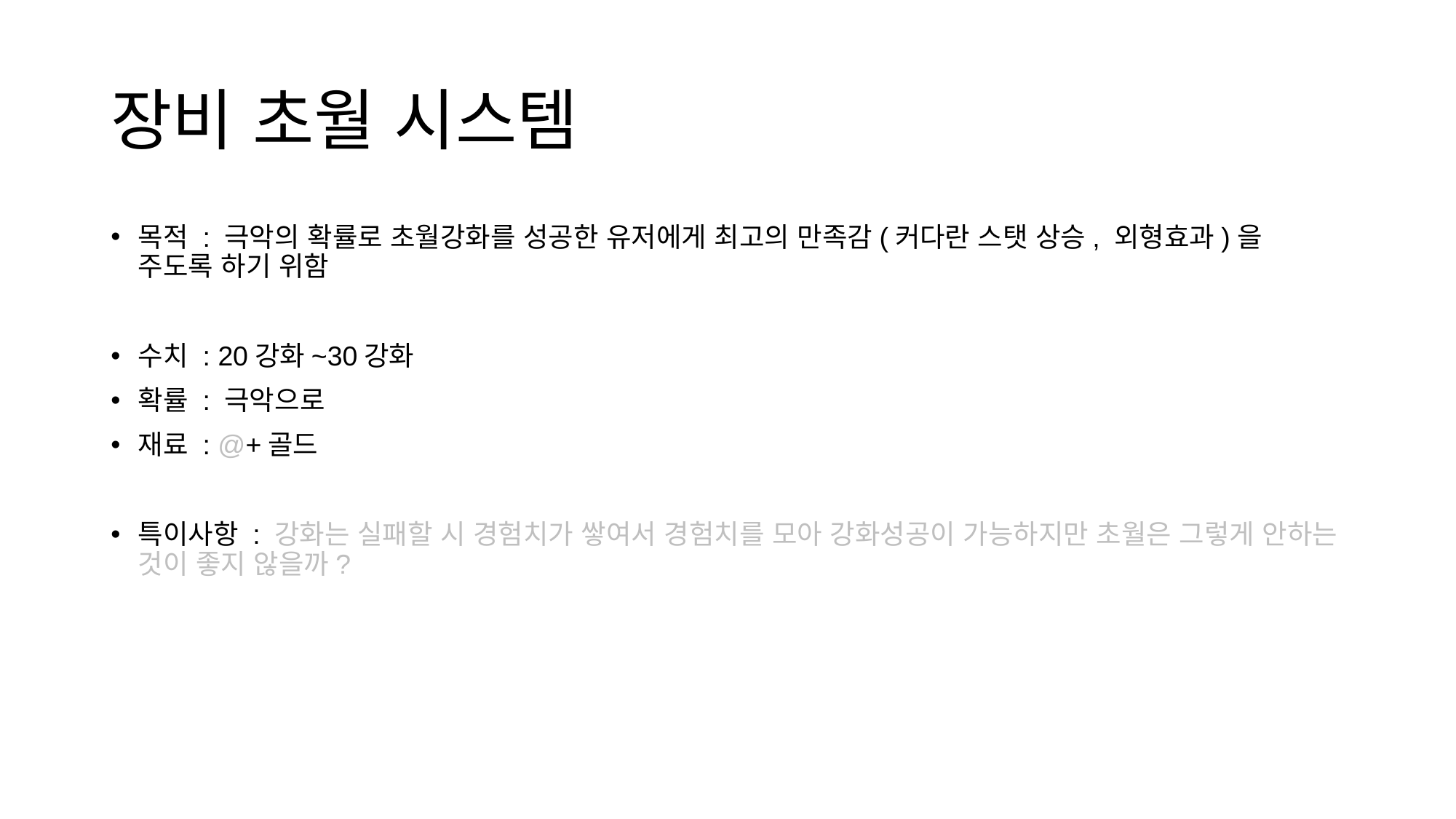

# 장비 초월 시스템
목적 : 극악의 확률로 초월강화를 성공한 유저에게 최고의 만족감(커다란 스탯 상승, 외형효과)을 주도록 하기 위함

수치 : 20강화~30강화
확률 : 극악으로
재료 : @+골드

특이사항 : 강화는 실패할 시 경험치가 쌓여서 경험치를 모아 강화성공이 가능하지만 초월은 그렇게 안하는 것이 좋지 않을까?